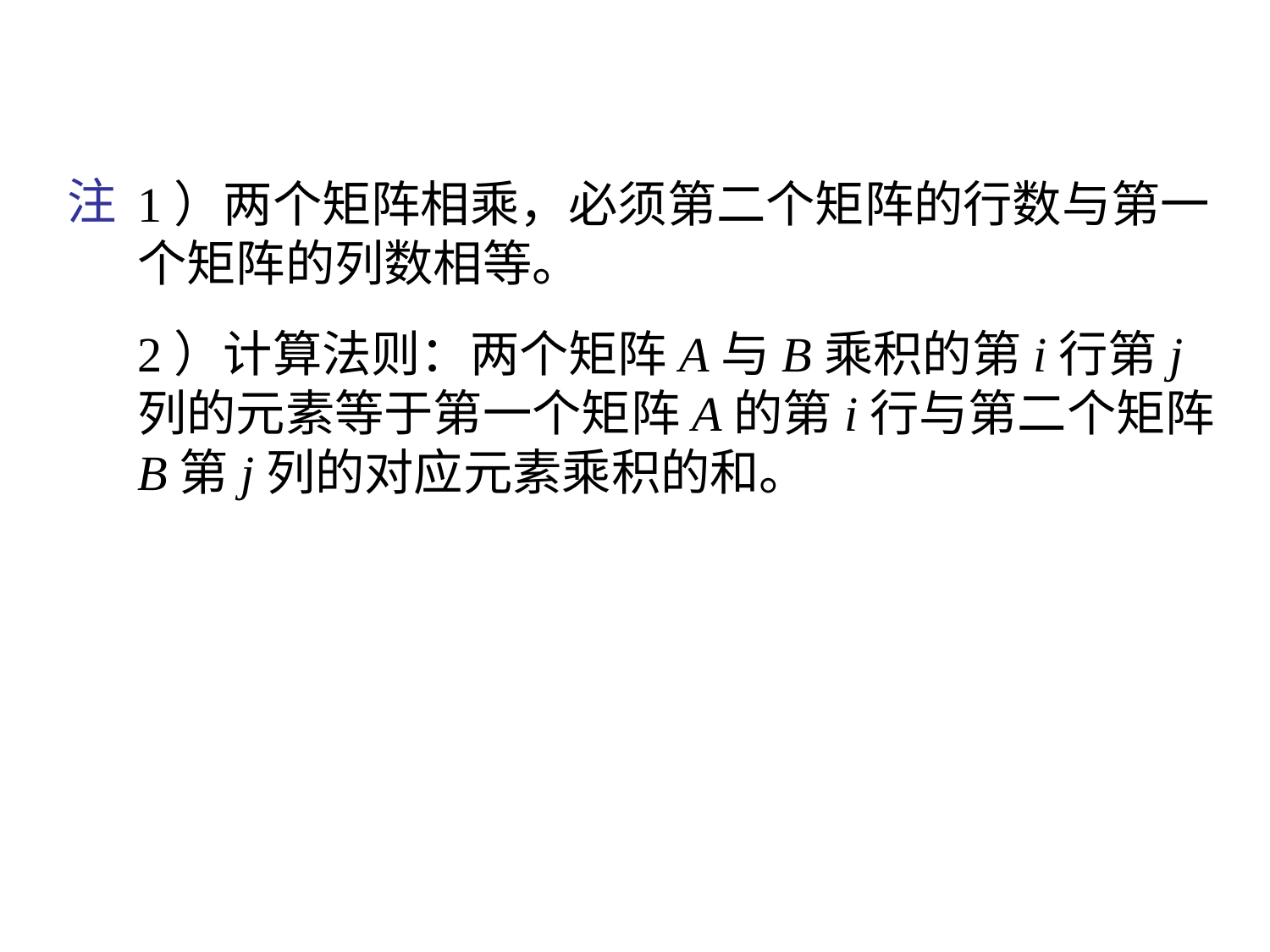

注
1）两个矩阵相乘，必须第二个矩阵的行数与第一个矩阵的列数相等。
2）计算法则：两个矩阵A与B乘积的第i行第j列的元素等于第一个矩阵A的第i行与第二个矩阵B第j列的对应元素乘积的和。